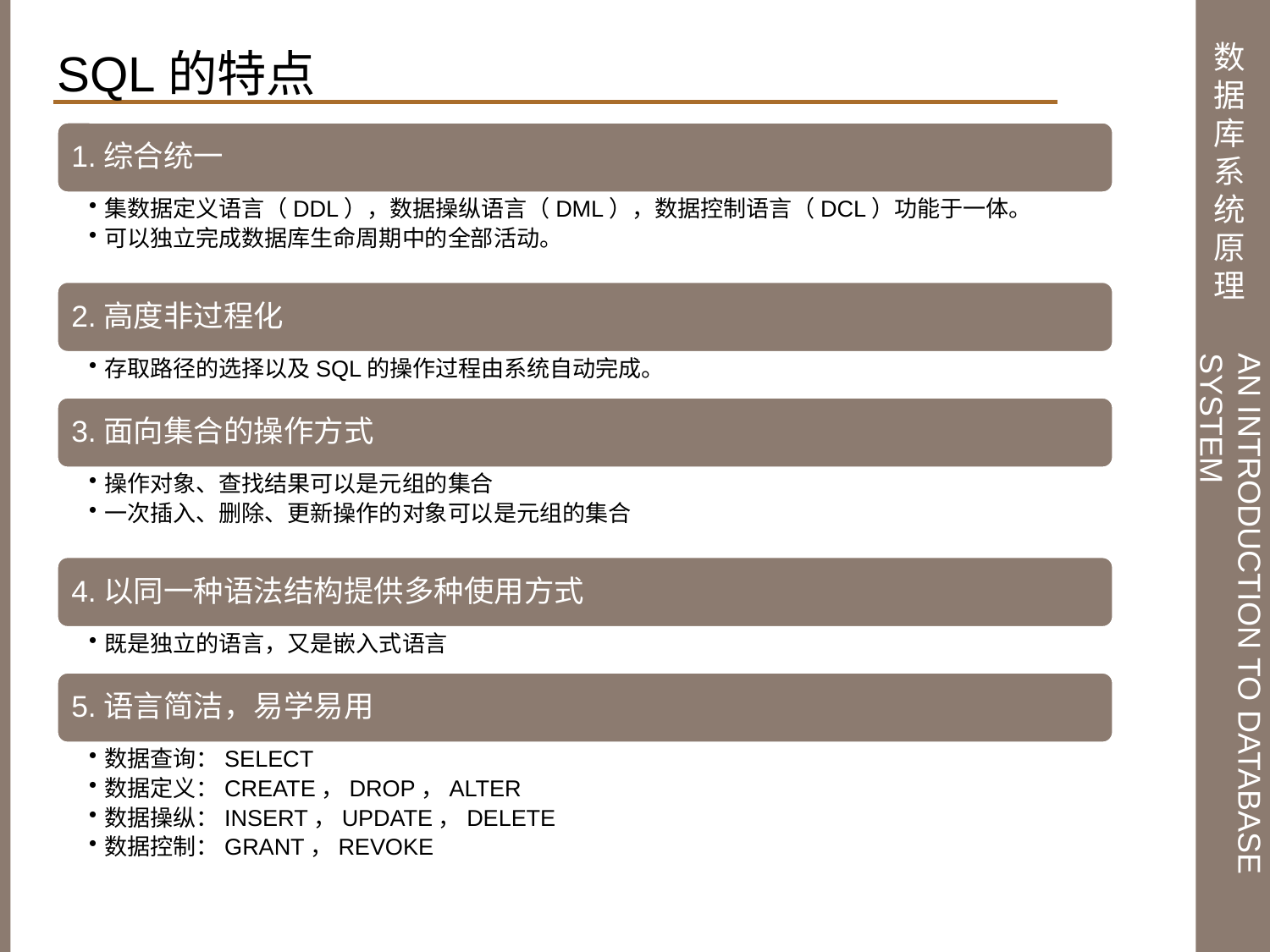

SQL的特点
1.综合统一
集数据定义语言（DDL），数据操纵语言（DML），数据控制语言（DCL）功能于一体。
可以独立完成数据库生命周期中的全部活动。
2.高度非过程化
存取路径的选择以及SQL的操作过程由系统自动完成。
3.面向集合的操作方式
操作对象、查找结果可以是元组的集合
一次插入、删除、更新操作的对象可以是元组的集合
4.以同一种语法结构提供多种使用方式
既是独立的语言，又是嵌入式语言
5.语言简洁，易学易用
数据查询：SELECT
数据定义：CREATE，DROP，ALTER
数据操纵：INSERT，UPDATE，DELETE
数据控制：GRANT，REVOKE